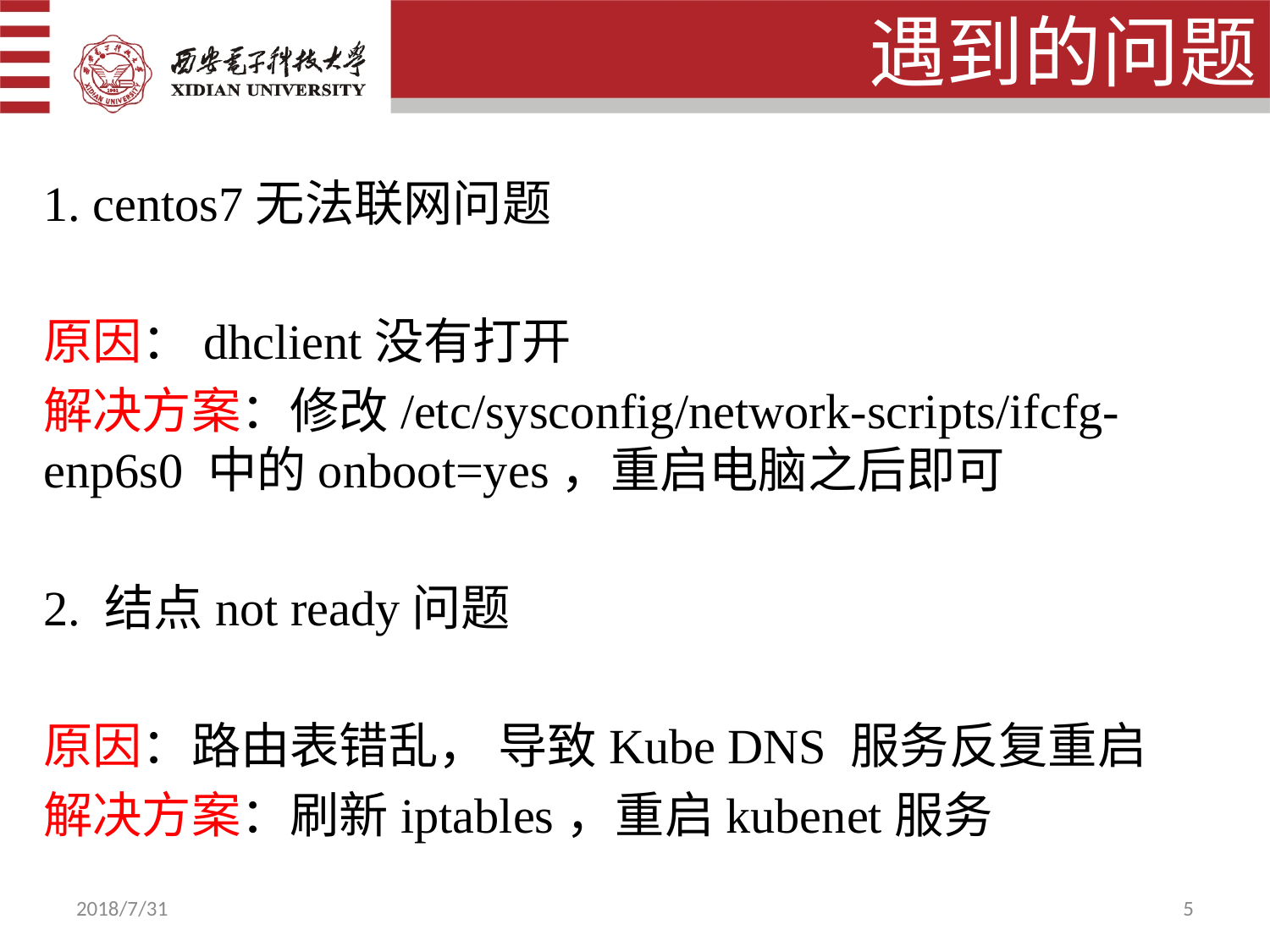

# 遇到的问题
1. centos7无法联网问题

原因：dhclient没有打开
解决方案：修改/etc/sysconfig/network-scripts/ifcfg-enp6s0 中的onboot=yes，重启电脑之后即可

2. 结点not ready问题

原因：路由表错乱， 导致Kube DNS 服务反复重启
解决方案：刷新iptables，重启kubenet服务
2018/7/31
5